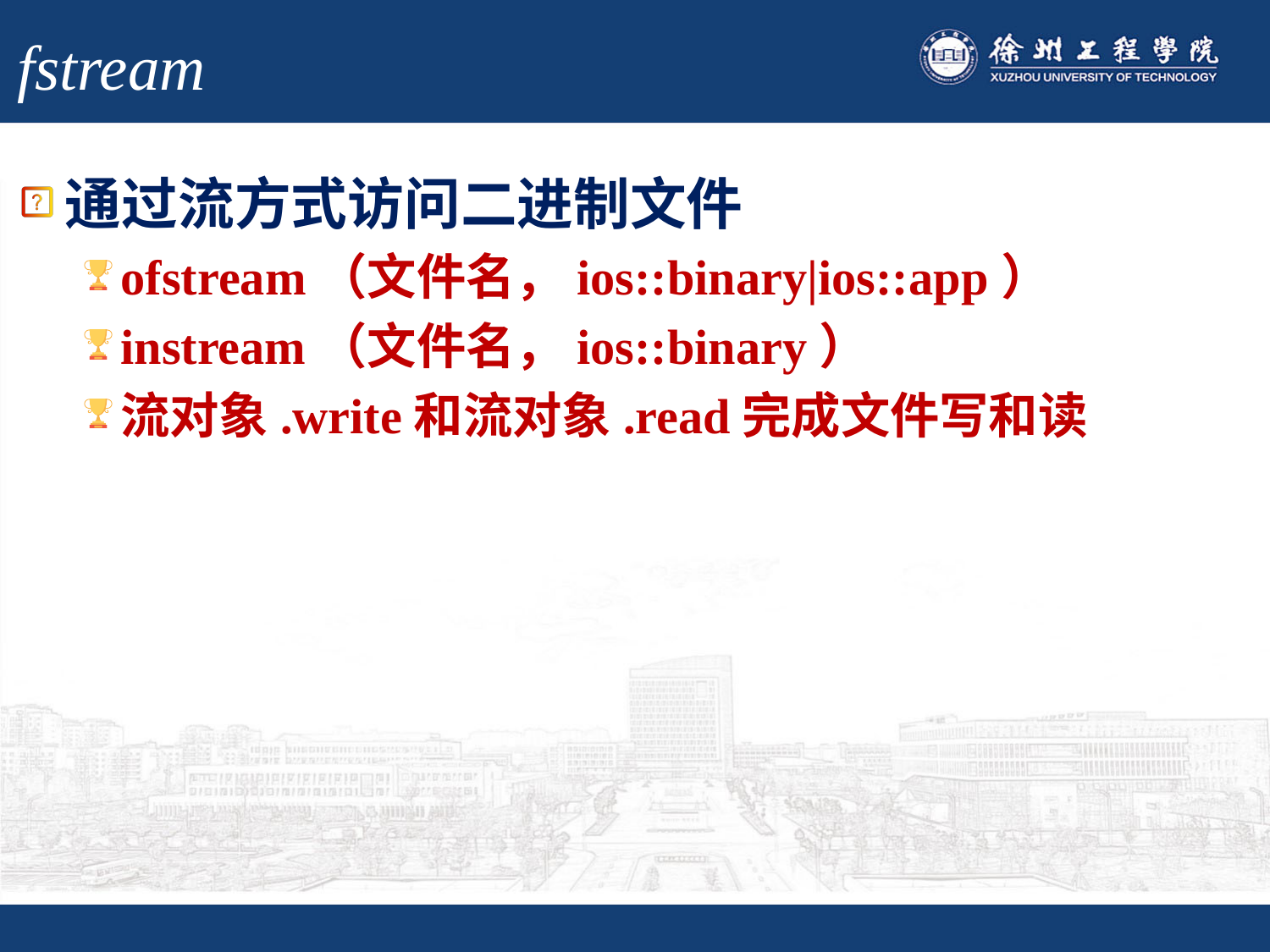

# fstream
通过流方式访问二进制文件
ofstream（文件名，ios::binary|ios::app）
instream（文件名，ios::binary）
流对象.write和流对象.read完成文件写和读